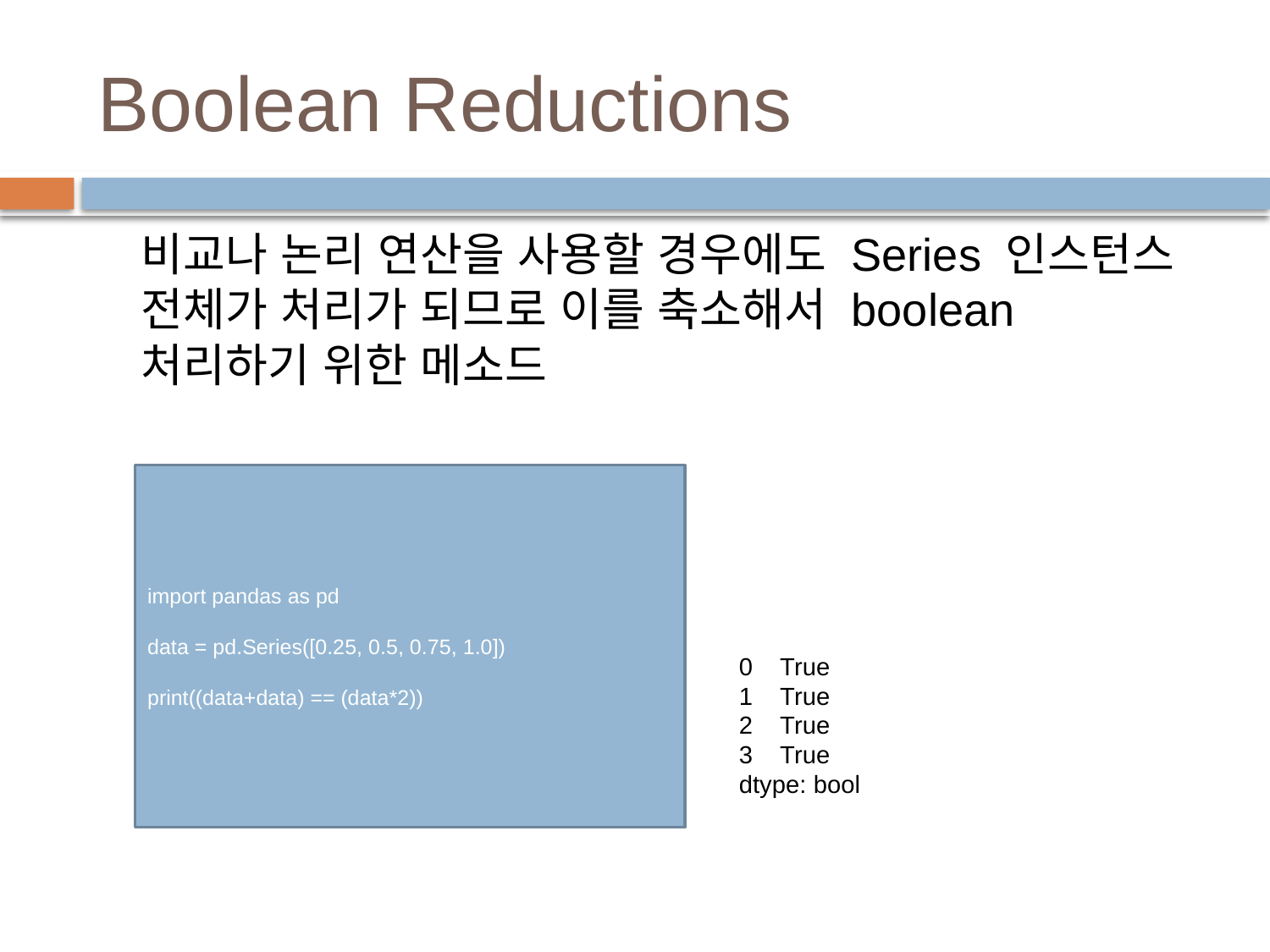

# Boolean Reductions
비교나 논리 연산을 사용할 경우에도 Series 인스턴스 전체가 처리가 되므로 이를 축소해서 boolean 처리하기 위한 메소드
import pandas as pd

data = pd.Series([0.25, 0.5, 0.75, 1.0])

print((data+data) == (data*2))
0    True
1    True
2    True
3    True
dtype: bool